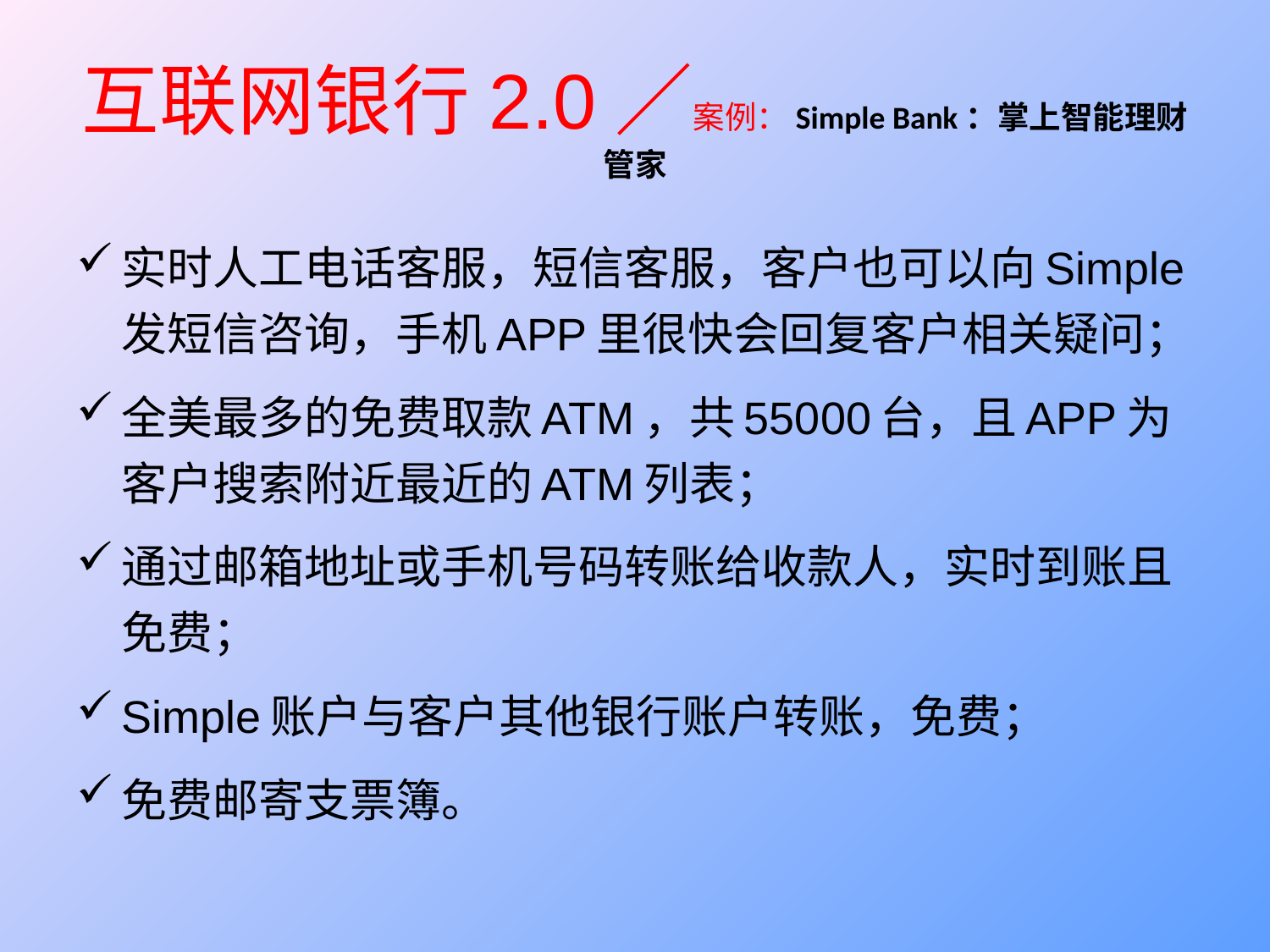

# 互联网银行2.0／案例：Simple Bank：掌上智能理财管家
实时人工电话客服，短信客服，客户也可以向Simple发短信咨询，手机APP里很快会回复客户相关疑问；
全美最多的免费取款ATM，共55000台，且APP为客户搜索附近最近的ATM列表；
通过邮箱地址或手机号码转账给收款人，实时到账且免费；
Simple账户与客户其他银行账户转账，免费；
免费邮寄支票簿。